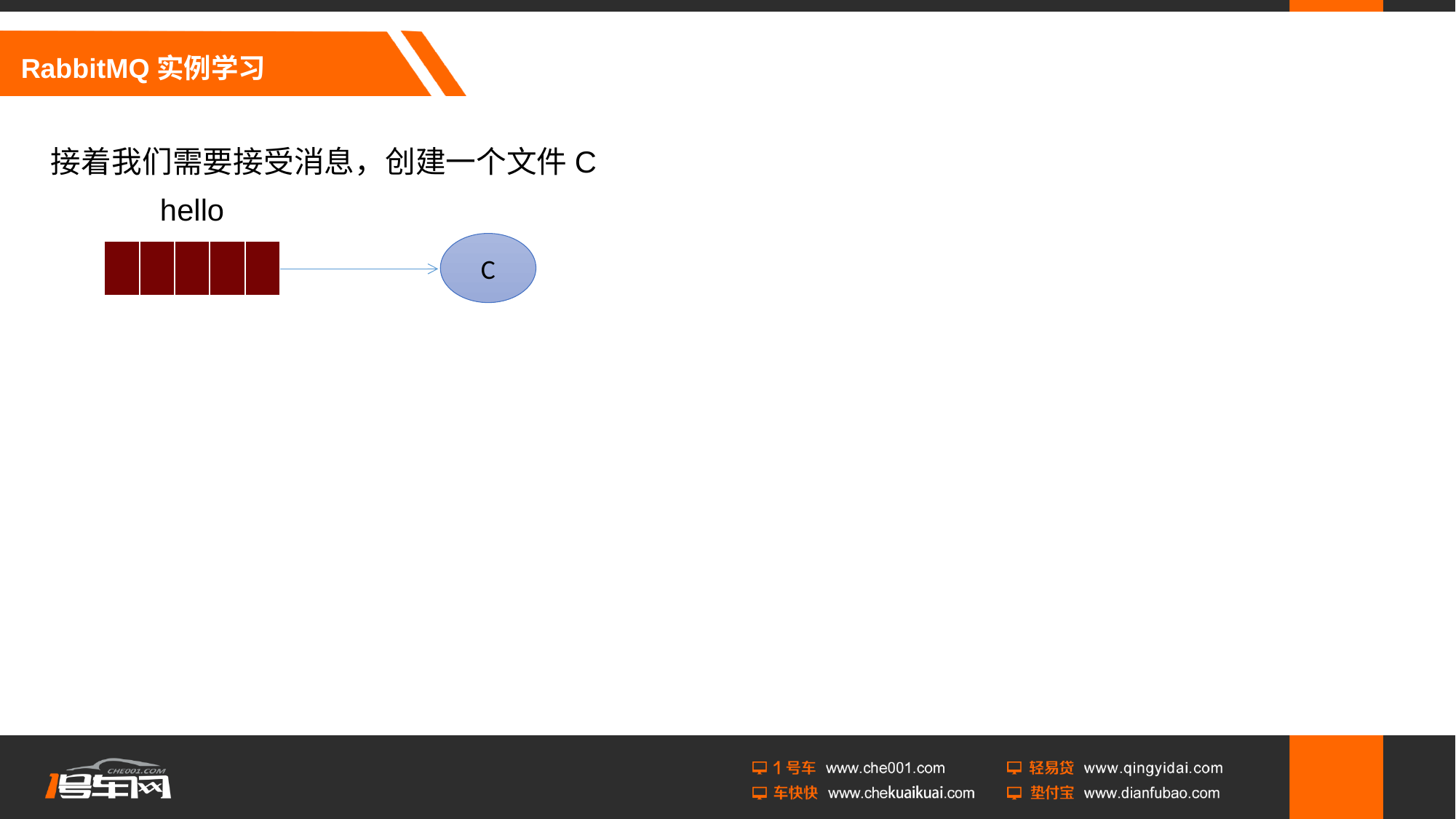

# RabbitMQ实例学习
接着我们需要接受消息，创建一个文件C
	hello

C
|  |  |  |  |  |
| --- | --- | --- | --- | --- |